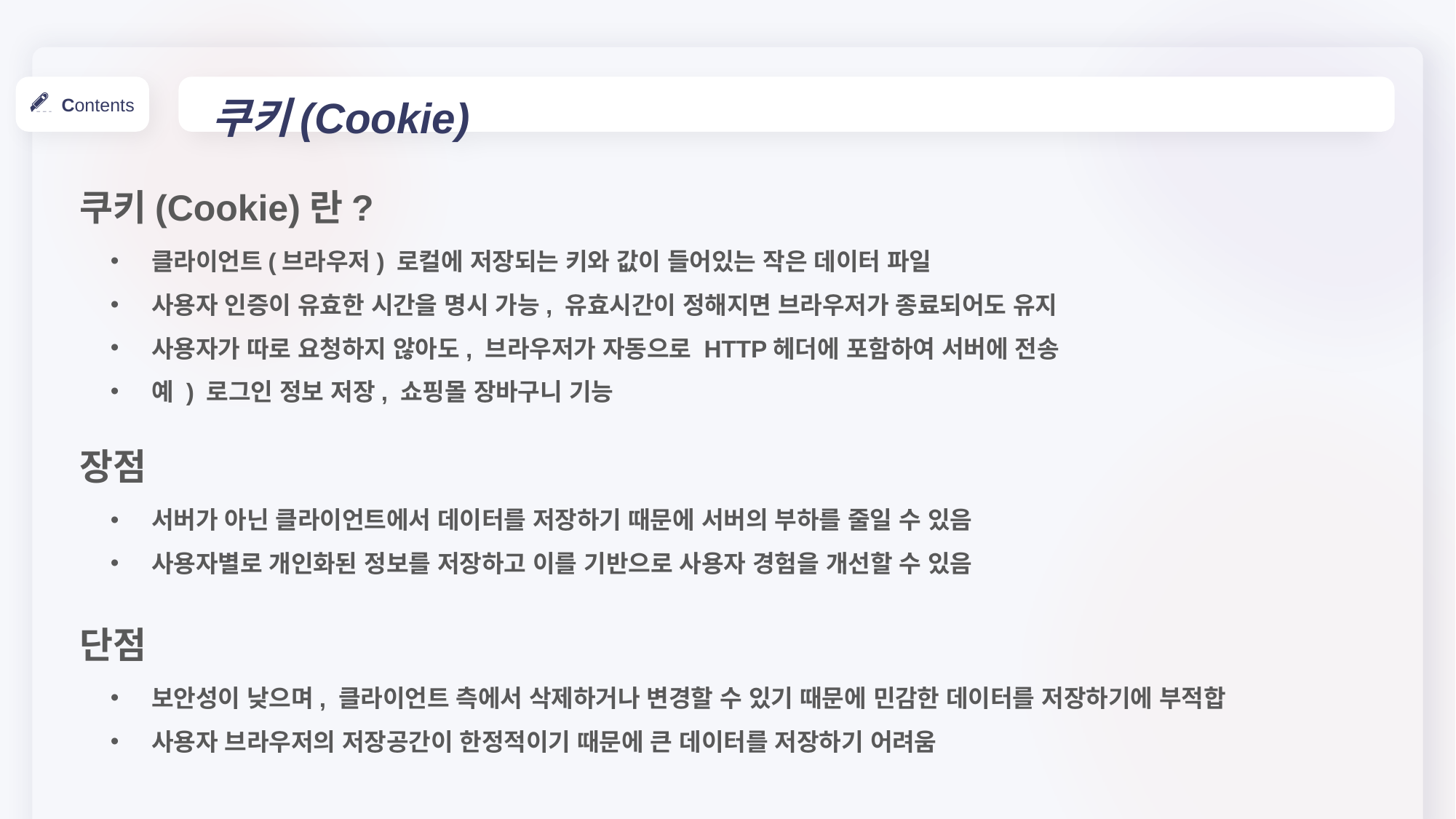

쿠키(Cookie)
Contents

쿠키(Cookie)란?
클라이언트(브라우저) 로컬에 저장되는 키와 값이 들어있는 작은 데이터 파일
사용자 인증이 유효한 시간을 명시 가능, 유효시간이 정해지면 브라우저가 종료되어도 유지
사용자가 따로 요청하지 않아도, 브라우저가 자동으로 HTTP헤더에 포함하여 서버에 전송
예 ) 로그인 정보 저장, 쇼핑몰 장바구니 기능
장점
서버가 아닌 클라이언트에서 데이터를 저장하기 때문에 서버의 부하를 줄일 수 있음
사용자별로 개인화된 정보를 저장하고 이를 기반으로 사용자 경험을 개선할 수 있음
단점
보안성이 낮으며, 클라이언트 측에서 삭제하거나 변경할 수 있기 때문에 민감한 데이터를 저장하기에 부적합
사용자 브라우저의 저장공간이 한정적이기 때문에 큰 데이터를 저장하기 어려움